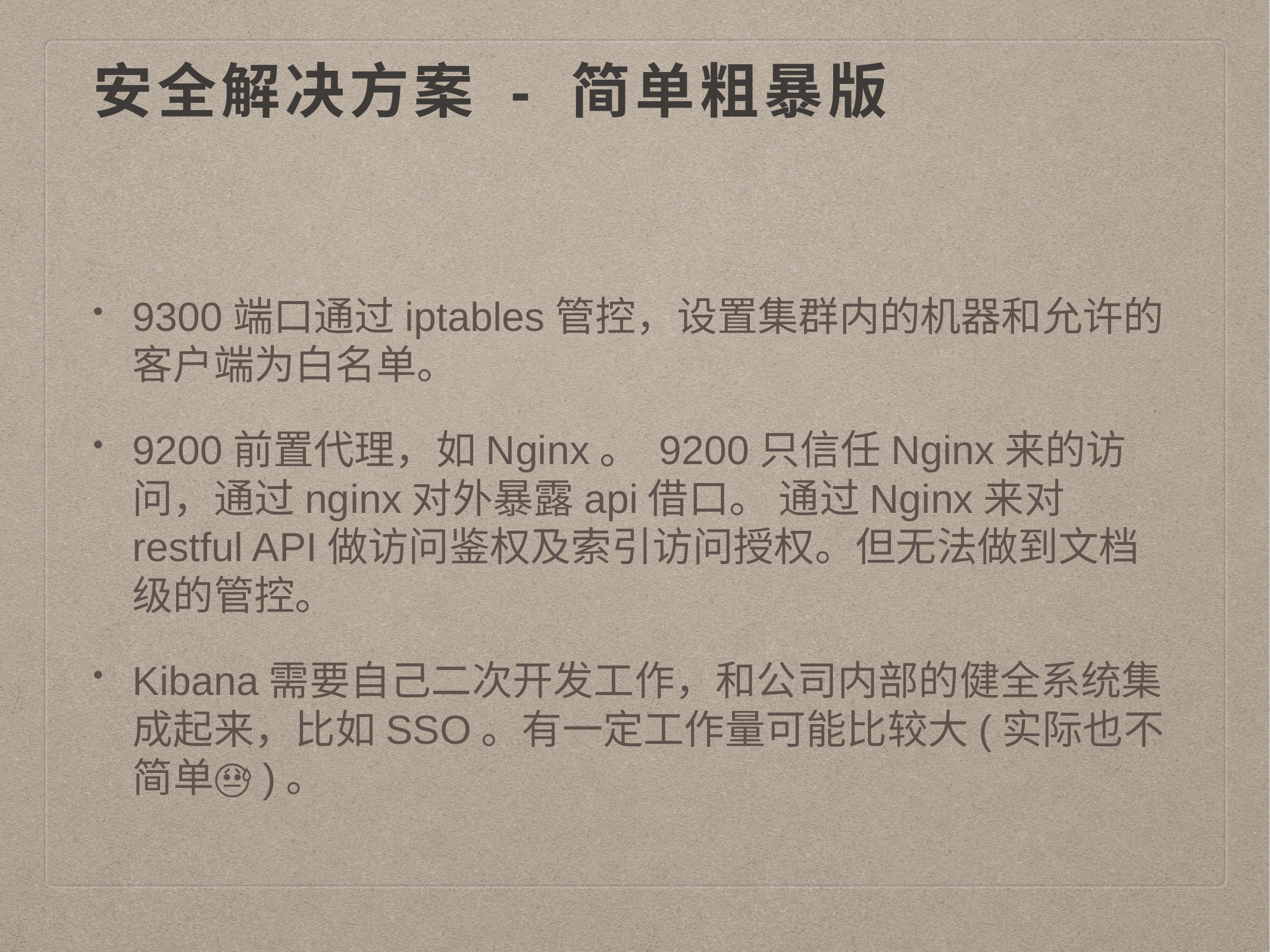

# 安全解决方案 - 简单粗暴版
9300端口通过iptables管控，设置集群内的机器和允许的客户端为白名单。
9200前置代理，如Nginx。 9200只信任Nginx来的访问，通过nginx对外暴露api借口。 通过Nginx来对restful API做访问鉴权及索引访问授权。但无法做到文档级的管控。
Kibana需要自己二次开发工作，和公司内部的健全系统集成起来，比如SSO。有一定工作量可能比较大(实际也不简单😓)。
7